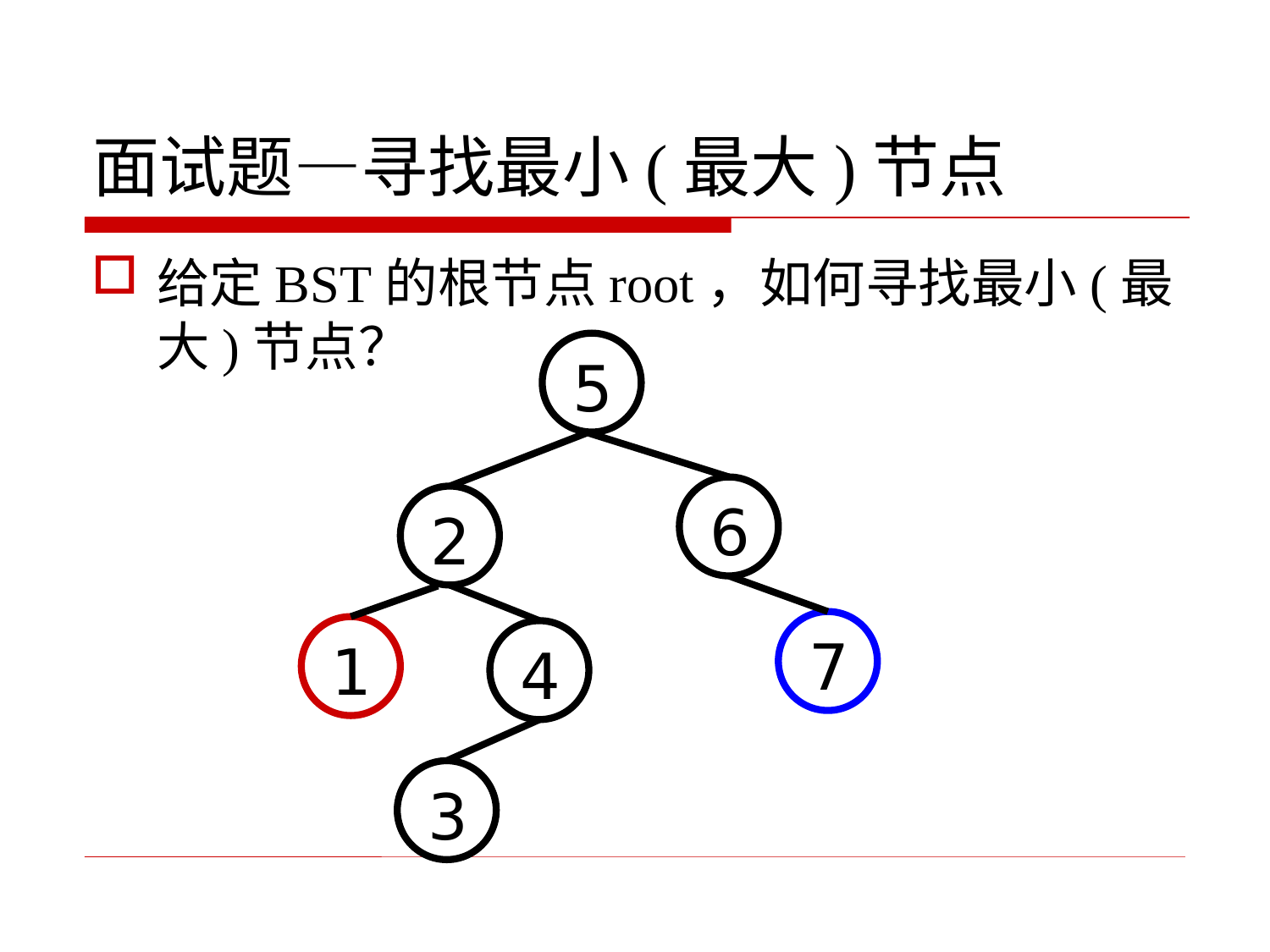

# 面试题—寻找最小(最大)节点
给定BST的根节点root，如何寻找最小(最大)节点？

5

6

2

7

1

4

3